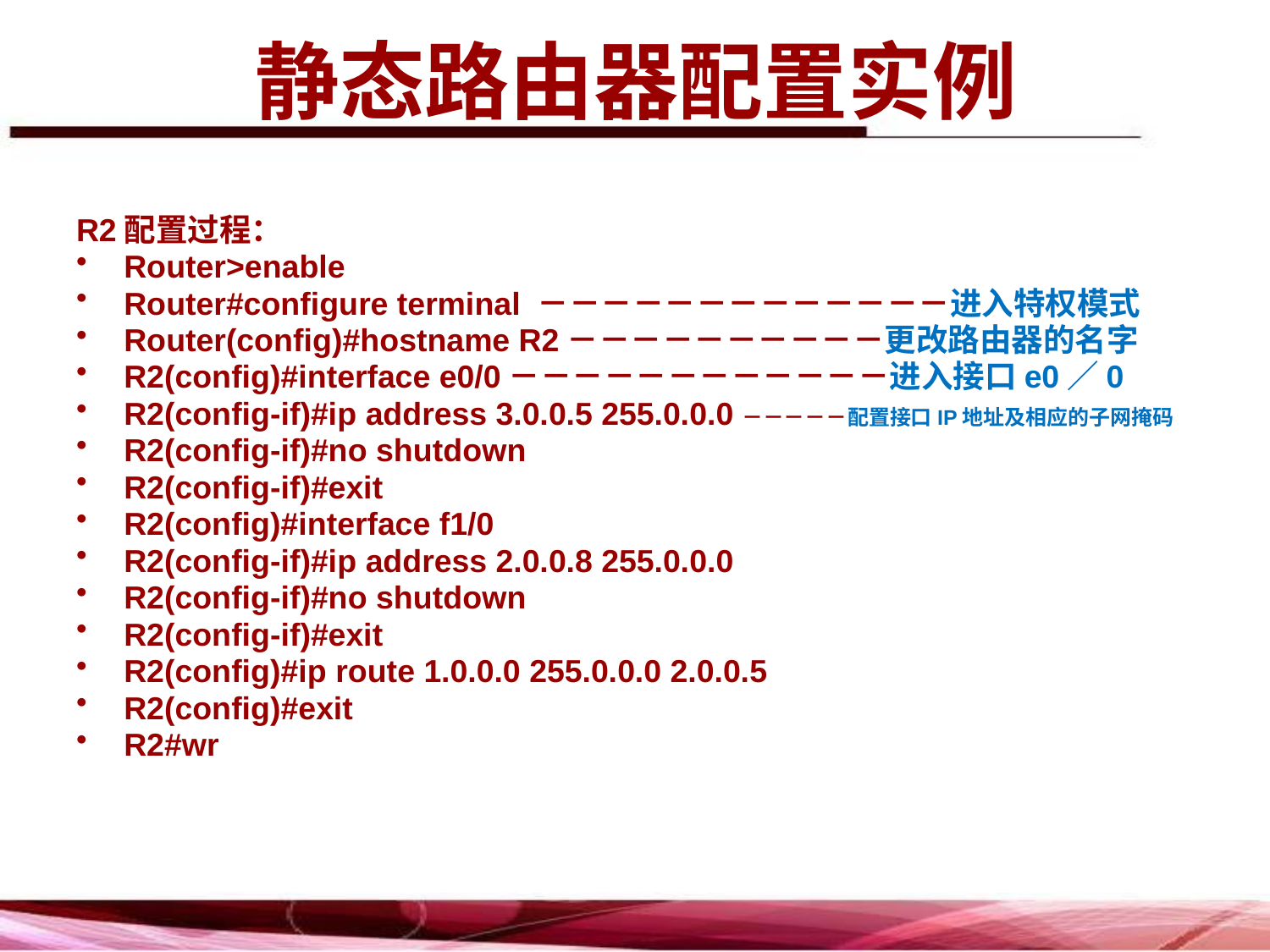

# 静态路由器配置实例

R2配置过程：
Router>enable
Router#configure terminal －－－－－－－－－－－－－进入特权模式
Router(config)#hostname R2－－－－－－－－－－更改路由器的名字
R2(config)#interface e0/0－－－－－－－－－－－－进入接口e0／0
R2(config-if)#ip address 3.0.0.5 255.0.0.0－－－－－配置接口IP地址及相应的子网掩码
R2(config-if)#no shutdown
R2(config-if)#exit
R2(config)#interface f1/0
R2(config-if)#ip address 2.0.0.8 255.0.0.0
R2(config-if)#no shutdown
R2(config-if)#exit
R2(config)#ip route 1.0.0.0 255.0.0.0 2.0.0.5
R2(config)#exit
R2#wr